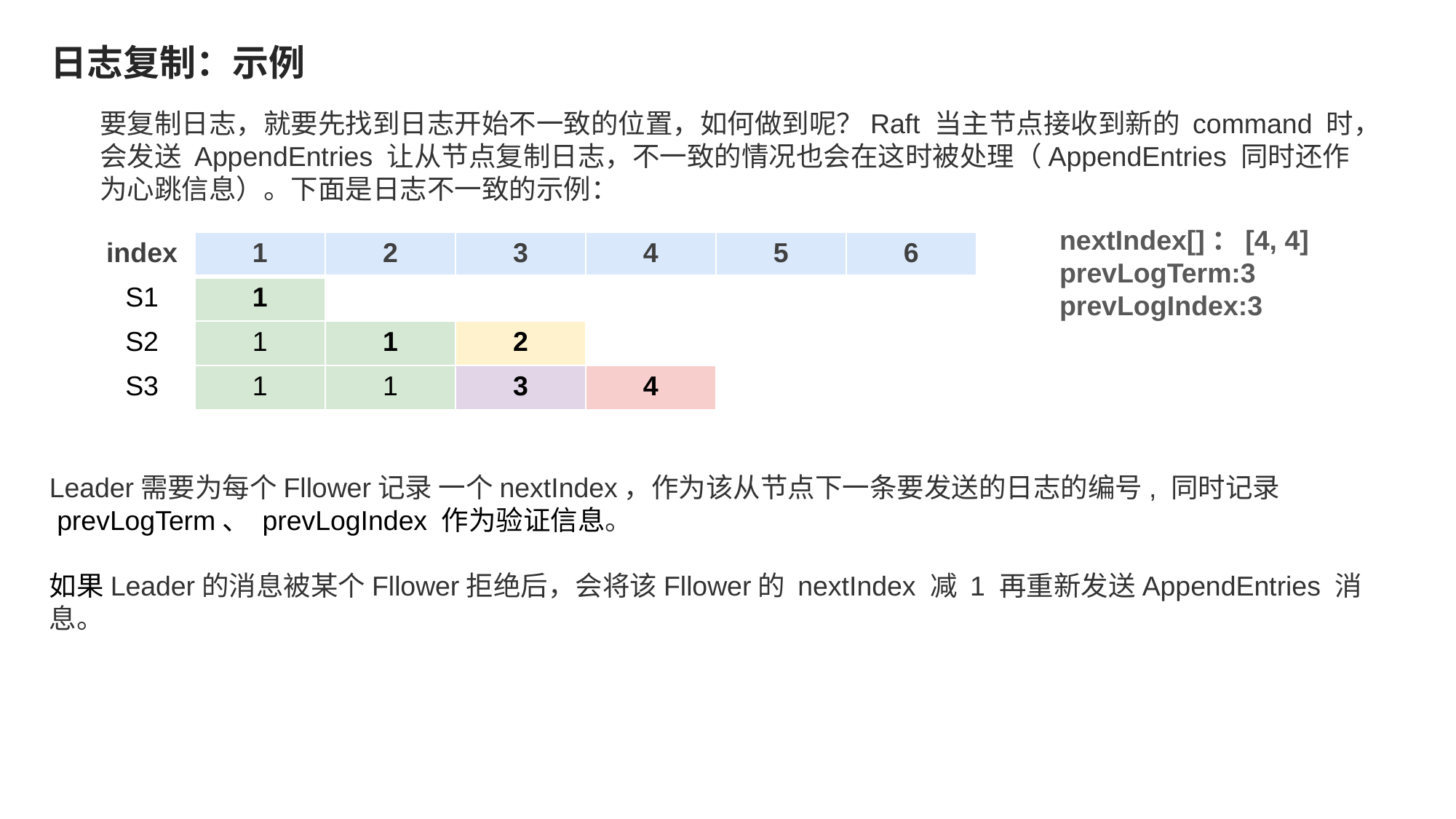

日志复制：示例
要复制日志，就要先找到日志开始不一致的位置，如何做到呢？Raft 当主节点接收到新的 command 时，会发送 AppendEntries 让从节点复制日志，不一致的情况也会在这时被处理（AppendEntries 同时还作为心跳信息）。下面是日志不一致的示例：
nextIndex[]：[4, 4]
prevLogTerm:3
prevLogIndex:3
| index | 1 | 2 | 3 | 4 | 5 | 6 |
| --- | --- | --- | --- | --- | --- | --- |
| S1 | 1 |  |  |  |  |  |
| S2 | 1 | 1 | 2 |  |  |  |
| S3 | 1 | 1 | 3 | 4 |  |  |

Leader需要为每个Fllower记录 一个nextIndex，作为该从节点下一条要发送的日志的编号, 同时记录
 prevLogTerm、 prevLogIndex 作为验证信息。
如果Leader的消息被某个Fllower拒绝后，会将该Fllower的 nextIndex 减 1 再重新发送AppendEntries 消息。